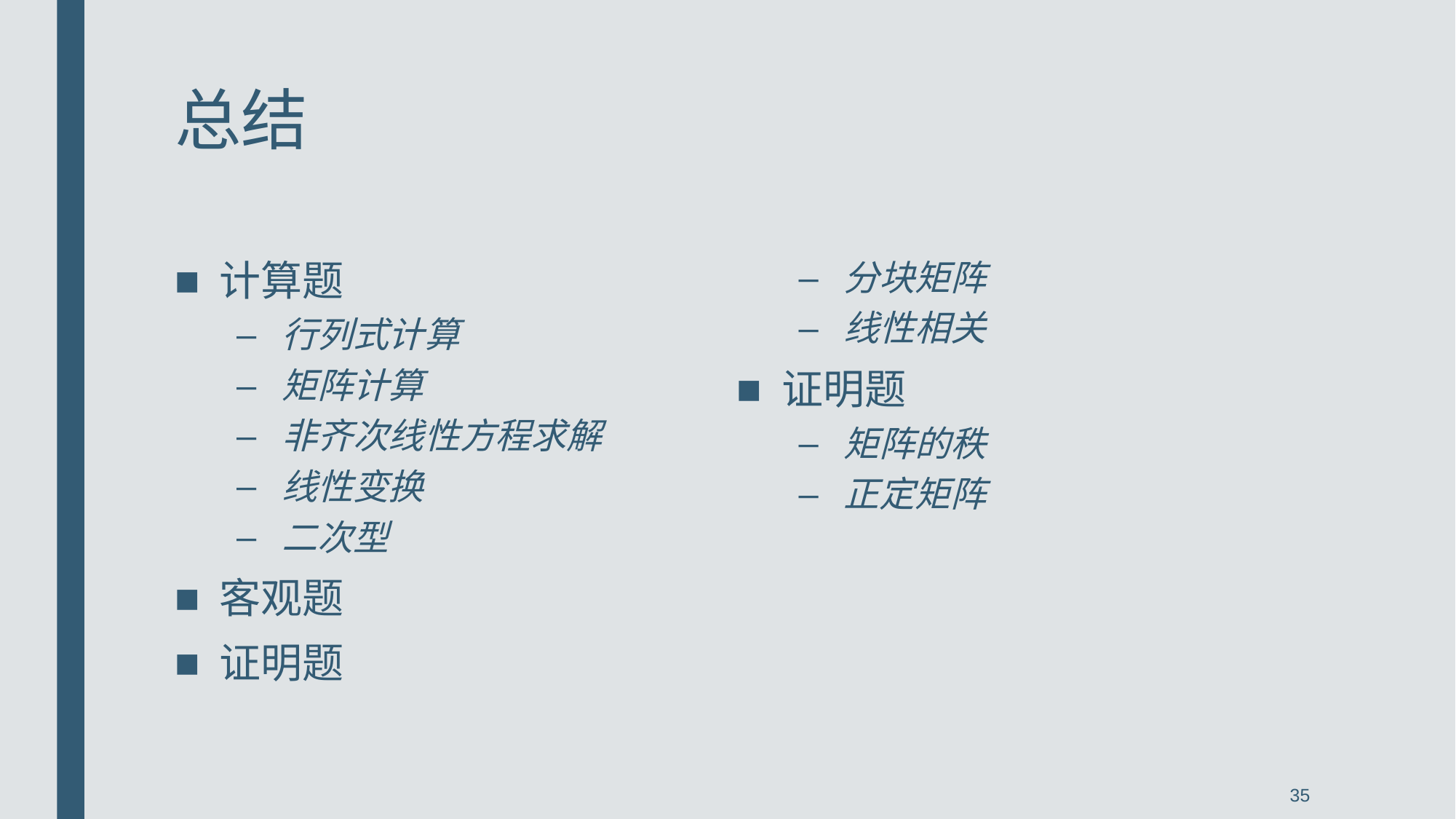

# 总结
计算题
行列式计算
矩阵计算
非齐次线性方程求解
线性变换
二次型
客观题
证明题
分块矩阵
线性相关
证明题
矩阵的秩
正定矩阵

35